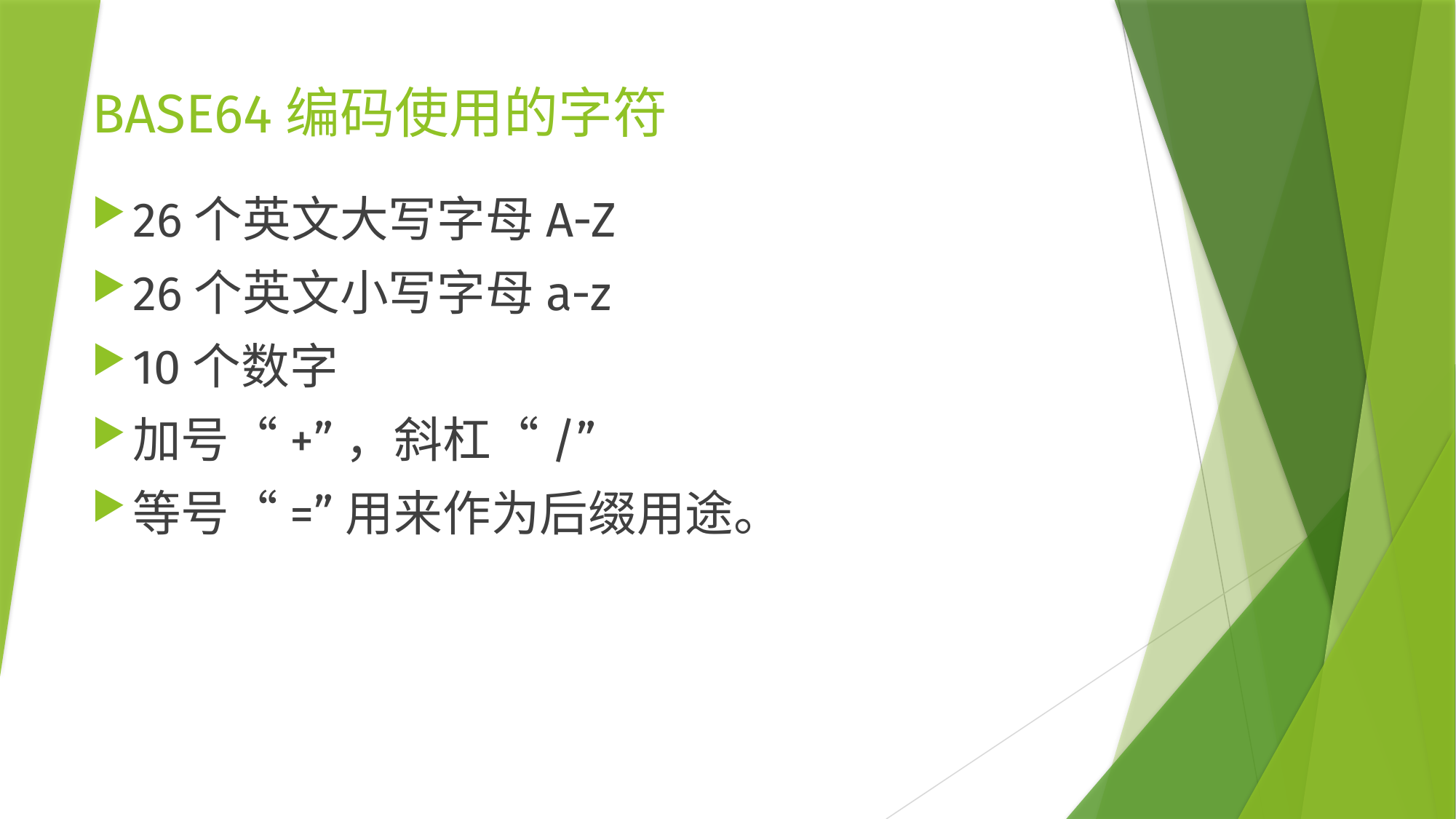

BASE64编码使用的字符
26个英文大写字母A-Z
26个英文小写字母a-z
10个数字
加号“+”，斜杠“/”
等号“=”用来作为后缀用途。